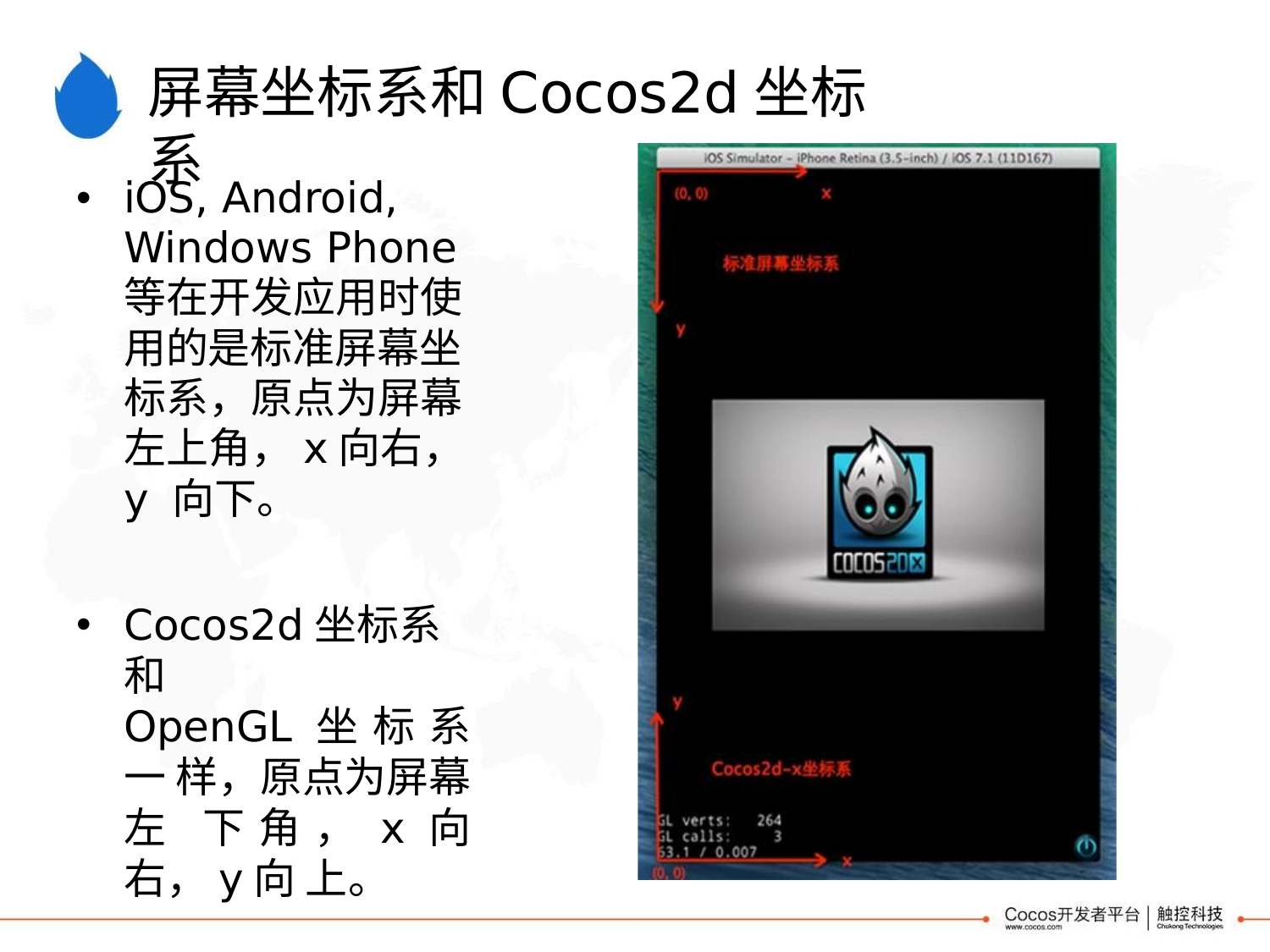

# 屏幕坐标系和Cocos2d坐标系

iOS, Android,  Windows Phone  等在开发应用时使 用的是标准屏幕坐 标系，原点为屏幕 左上角，x向右，y 向下。

Cocos2d坐标系和
OpenGL坐标系一 样，原点为屏幕左 下角，x向右，y向 上。